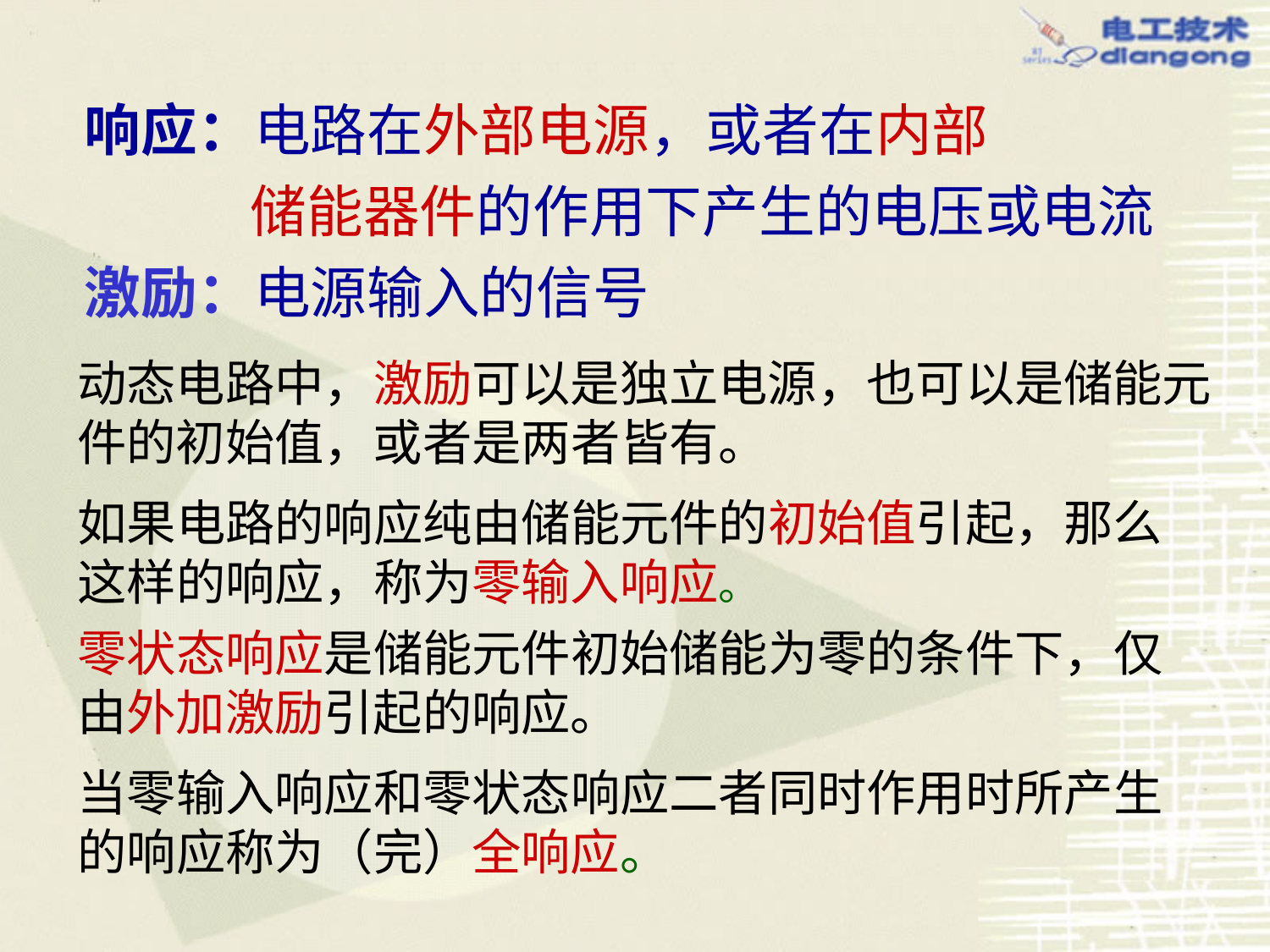

响应：电路在外部电源，或者在内部
            储能器件的作用下产生的电压或电流
激励：电源输入的信号
动态电路中，激励可以是独立电源，也可以是储能元件的初始值，或者是两者皆有。
如果电路的响应纯由储能元件的初始值引起，那么这样的响应，称为零输入响应。
零状态响应是储能元件初始储能为零的条件下，仅由外加激励引起的响应。
当零输入响应和零状态响应二者同时作用时所产生的响应称为（完）全响应。